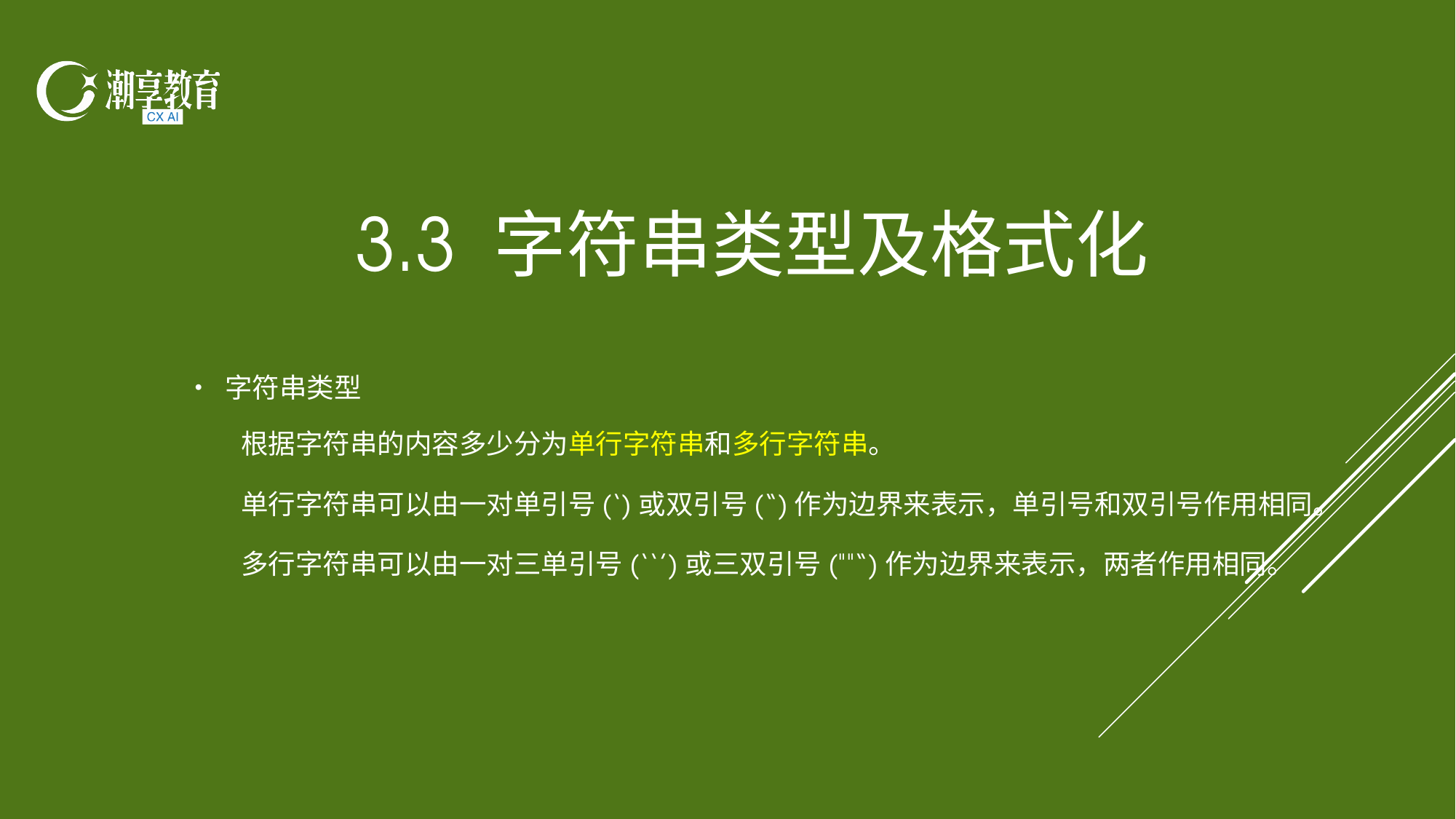

3.3 字符串类型及格式化
• 字符串类型
根据字符串的内容多少分为单行字符串和多行字符串。
单行字符串可以由一对单引号(‘)或双引号(“)作为边界来表示，单引号和双引号作用相同。
多行字符串可以由一对三单引号(‘‘’)或三双引号(""“)作为边界来表示，两者作用相同。